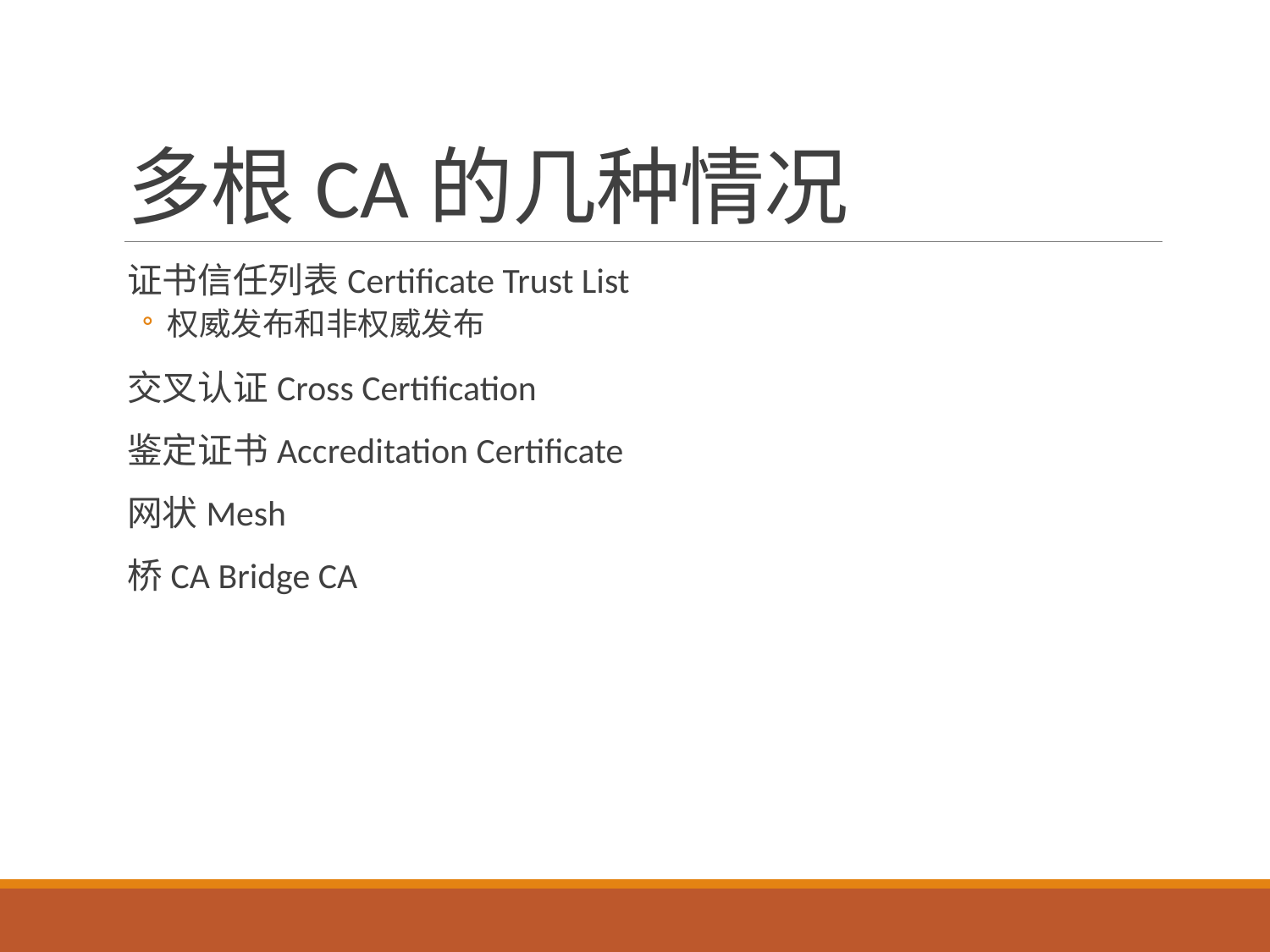

# 多根CA的几种情况
证书信任列表Certificate Trust List
权威发布和非权威发布
交叉认证Cross Certification
鉴定证书Accreditation Certificate
网状Mesh
桥CA Bridge CA
51